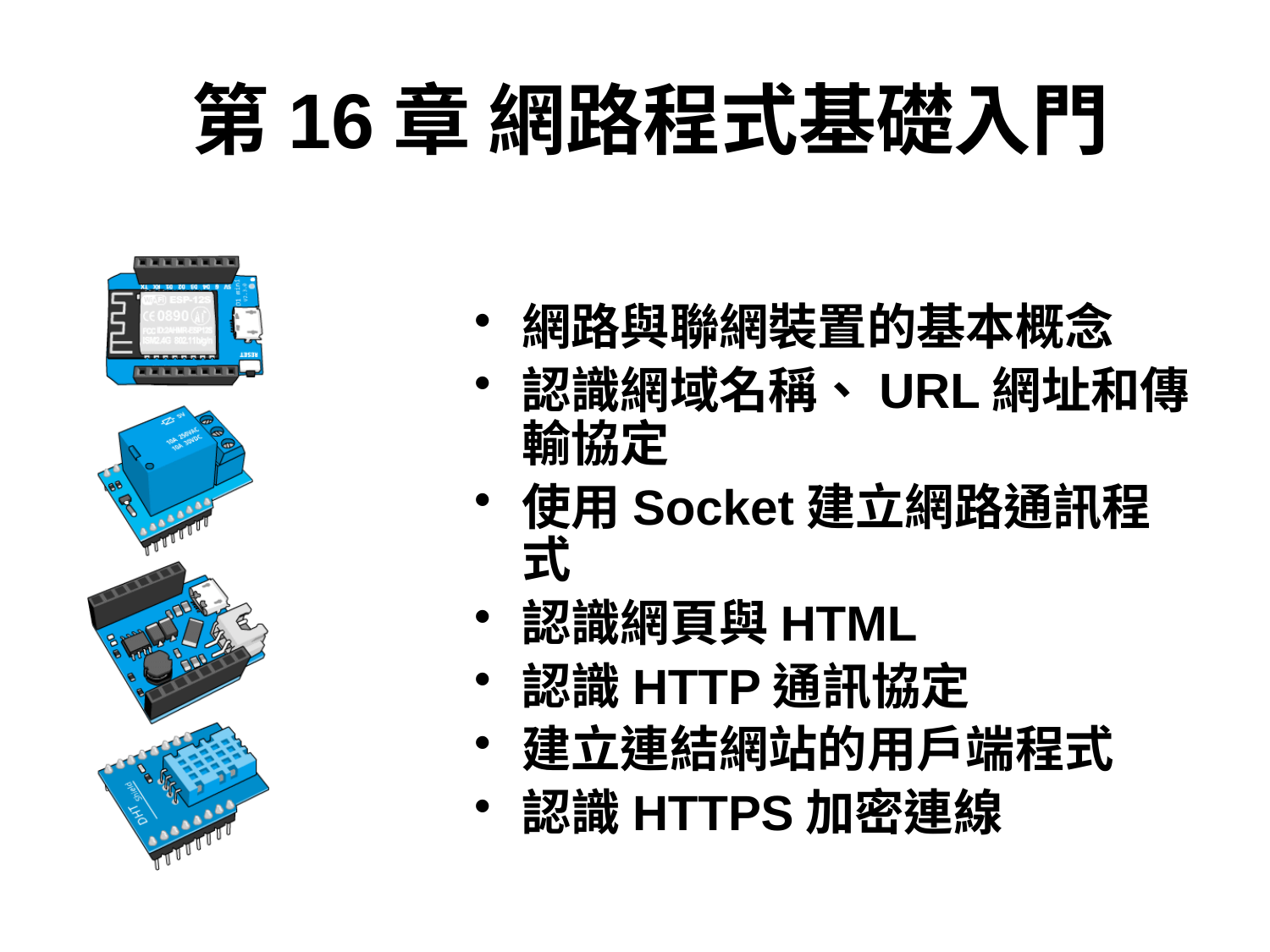

# 第16章 網路程式基礎入門
網路與聯網裝置的基本概念
認識網域名稱、URL網址和傳輸協定
使用Socket建立網路通訊程式
認識網頁與HTML
認識HTTP通訊協定
建立連結網站的用戶端程式
認識HTTPS加密連線